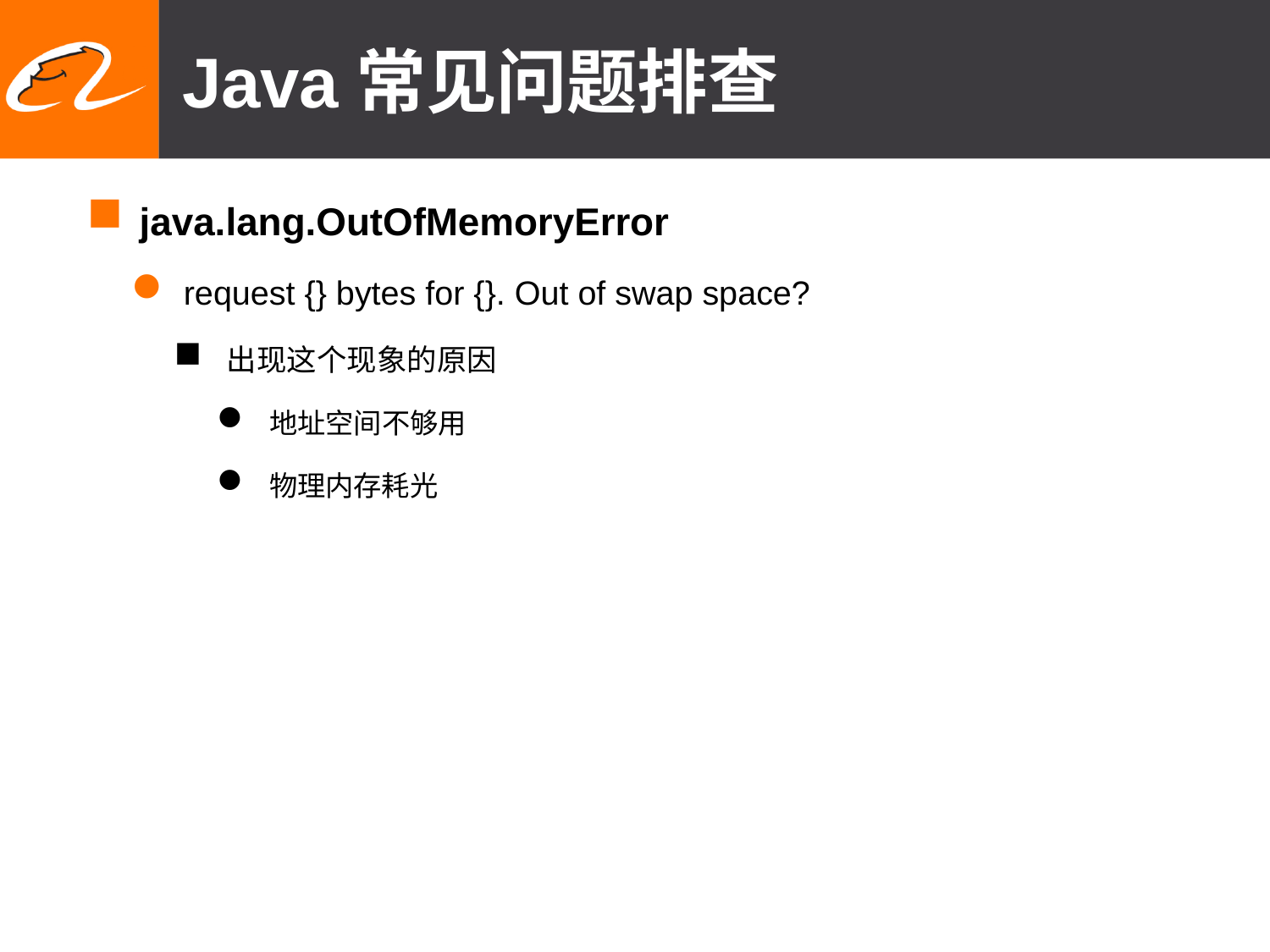

# Java常见问题排查
java.lang.OutOfMemoryError
request {} bytes for {}. Out of swap space?
出现这个现象的原因
地址空间不够用
物理内存耗光